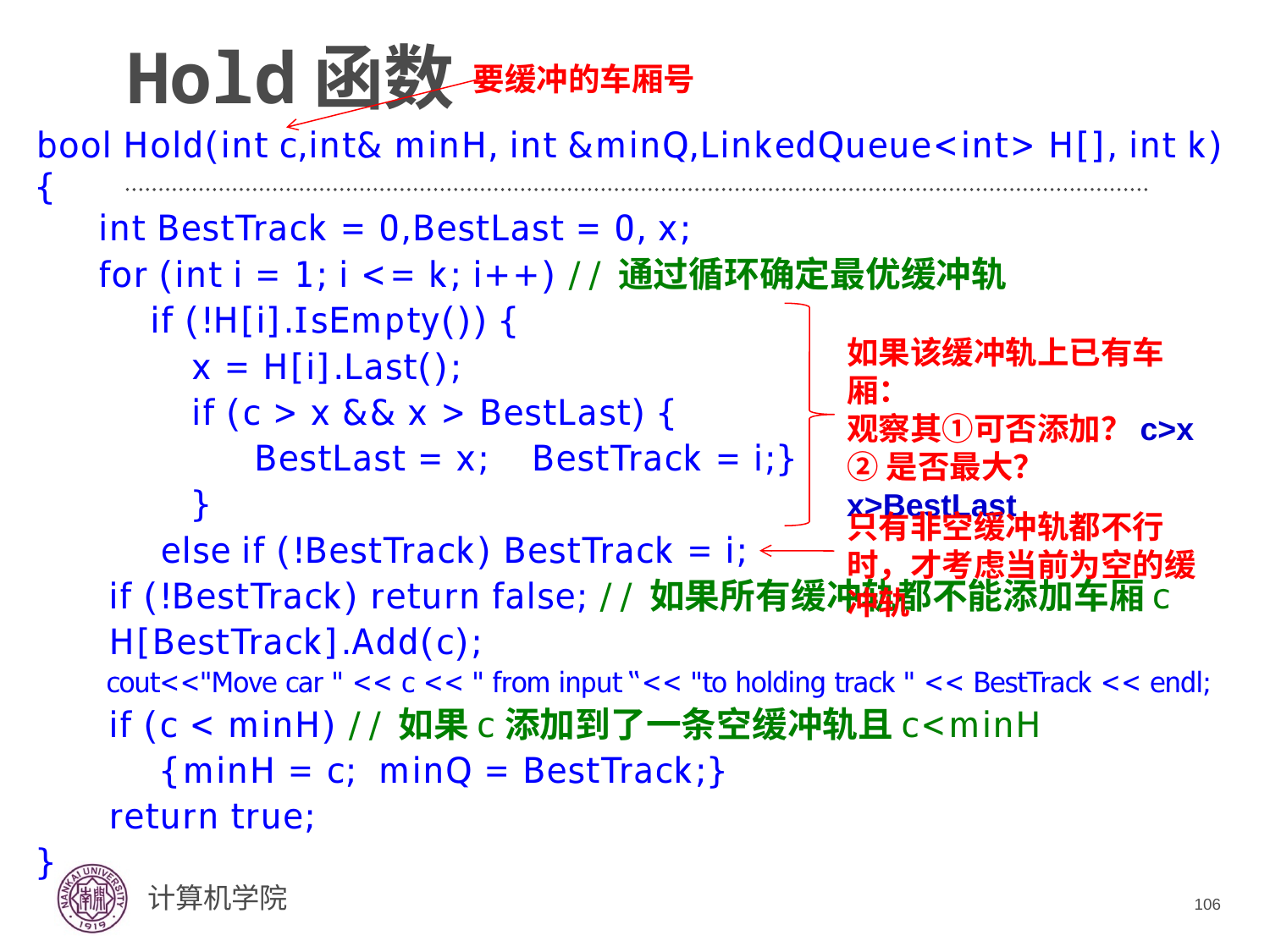

# Hold函数
要缓冲的车厢号
bool Hold(int c,int& minH, int &minQ,LinkedQueue<int> H[], int k)
{
      int BestTrack = 0,BestLast = 0, x;
      for (int i = 1; i <= k; i++) //通过循环确定最优缓冲轨
           if (!H[i].IsEmpty()) {
               x = H[i].Last();
               if (c > x && x > BestLast) {
                     BestLast = x;    BestTrack = i;}
               }
            else if (!BestTrack) BestTrack = i;
       if (!BestTrack) return false; //如果所有缓冲轨都不能添加车厢c
       H[BestTrack].Add(c);
        cout<<"Move car " << c << " from input “<< "to holding track " << BestTrack << endl;
       if (c < minH) //如果c添加到了一条空缓冲轨且c<minH
            {minH = c;  minQ = BestTrack;}
       return true;
}

如果该缓冲轨上已有车厢：
观察其①可否添加？c>x
②是否最大？x>BestLast
只有非空缓冲轨都不行时，才考虑当前为空的缓冲轨
106